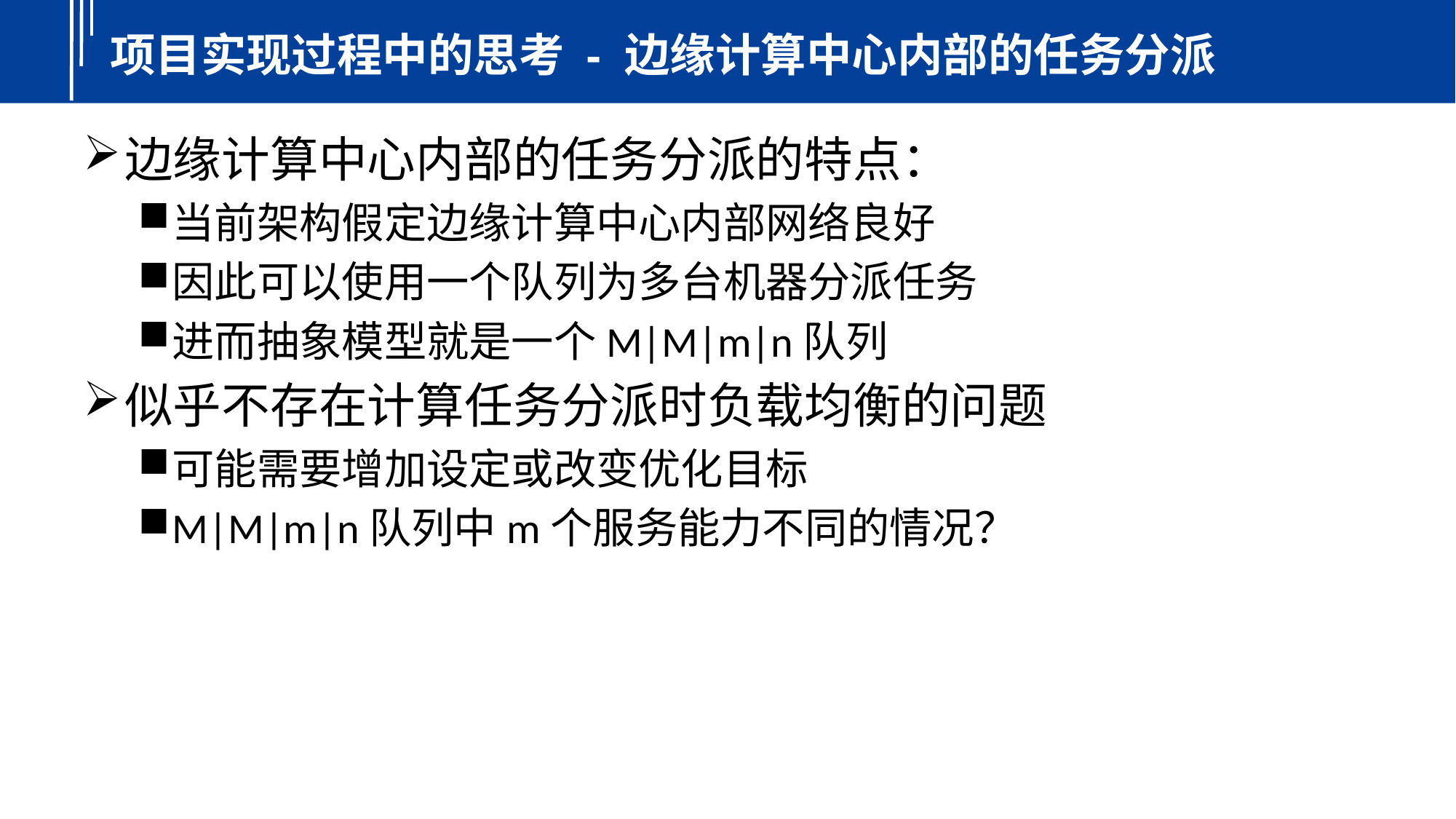

# 项目实现过程中的思考 - 边缘计算中心内部的任务分派
边缘计算中心内部的任务分派的特点：
当前架构假定边缘计算中心内部网络良好
因此可以使用一个队列为多台机器分派任务
进而抽象模型就是一个M|M|m|n队列
似乎不存在计算任务分派时负载均衡的问题
可能需要增加设定或改变优化目标
M|M|m|n队列中m个服务能力不同的情况？